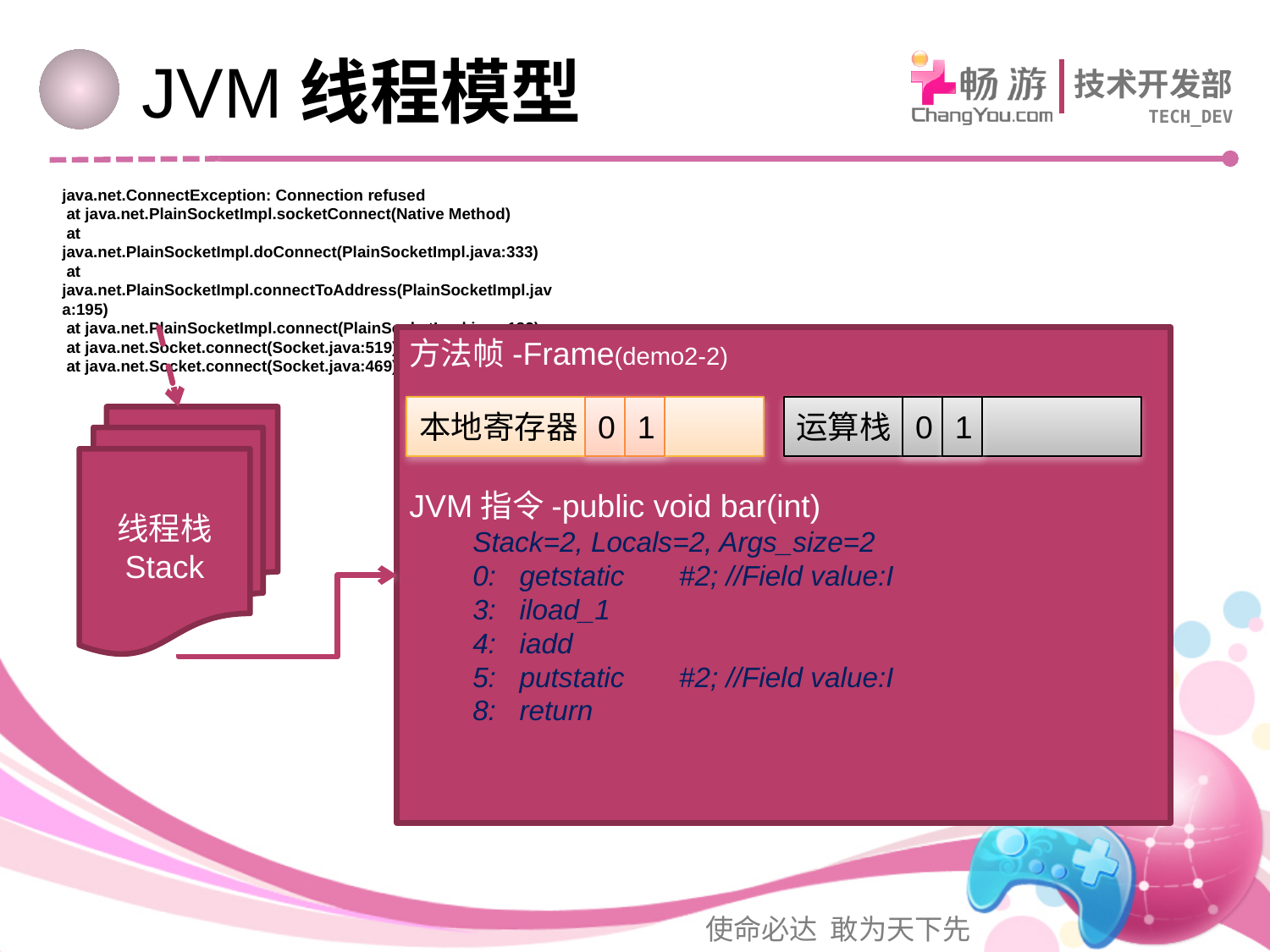

# JVM线程模型
java.net.ConnectException: Connection refused
 at java.net.PlainSocketImpl.socketConnect(Native Method)
 at java.net.PlainSocketImpl.doConnect(PlainSocketImpl.java:333)
 at java.net.PlainSocketImpl.connectToAddress(PlainSocketImpl.java:195)
 at java.net.PlainSocketImpl.connect(PlainSocketImpl.java:182)
 at java.net.Socket.connect(Socket.java:519)
 at java.net.Socket.connect(Socket.java:469)

方法帧-Frame(demo2-2)

JVM指令-public void bar(int)
Stack=2, Locals=2, Args_size=2
0:   getstatic       #2; //Field value:I
3:   iload_1
4:   iadd
5:   putstatic       #2; //Field value:I
8:   return
本地寄存器
0
1
运算栈
0
1
线程栈
Stack